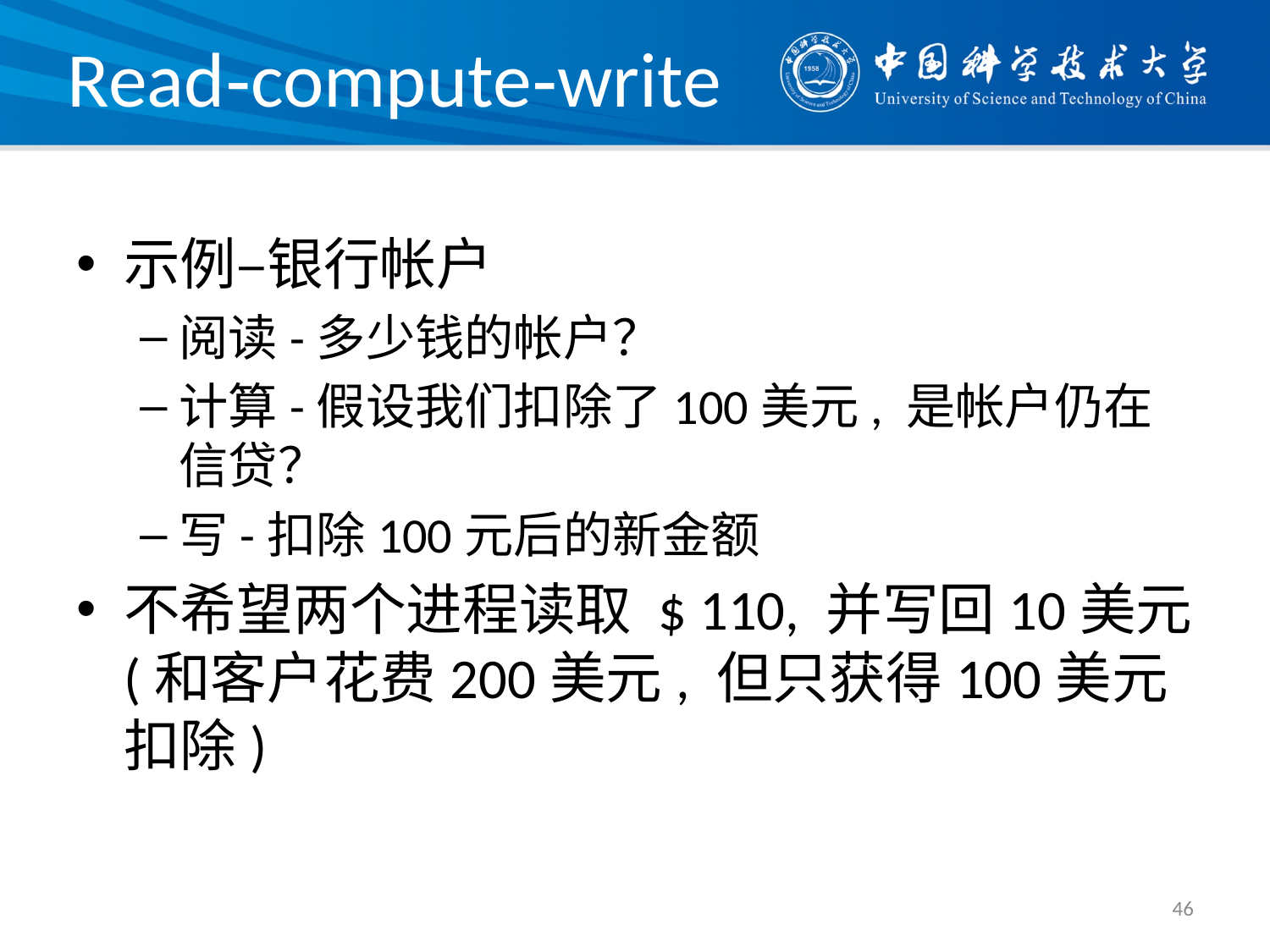

# Read‐compute‐write
示例–银行帐户
阅读-多少钱的帐户？
计算-假设我们扣除了100美元, 是帐户仍在信贷？
写-扣除100元后的新金额
不希望两个进程读取 $ 110, 并写回10美元 (和客户花费200美元, 但只获得100美元扣除)
46